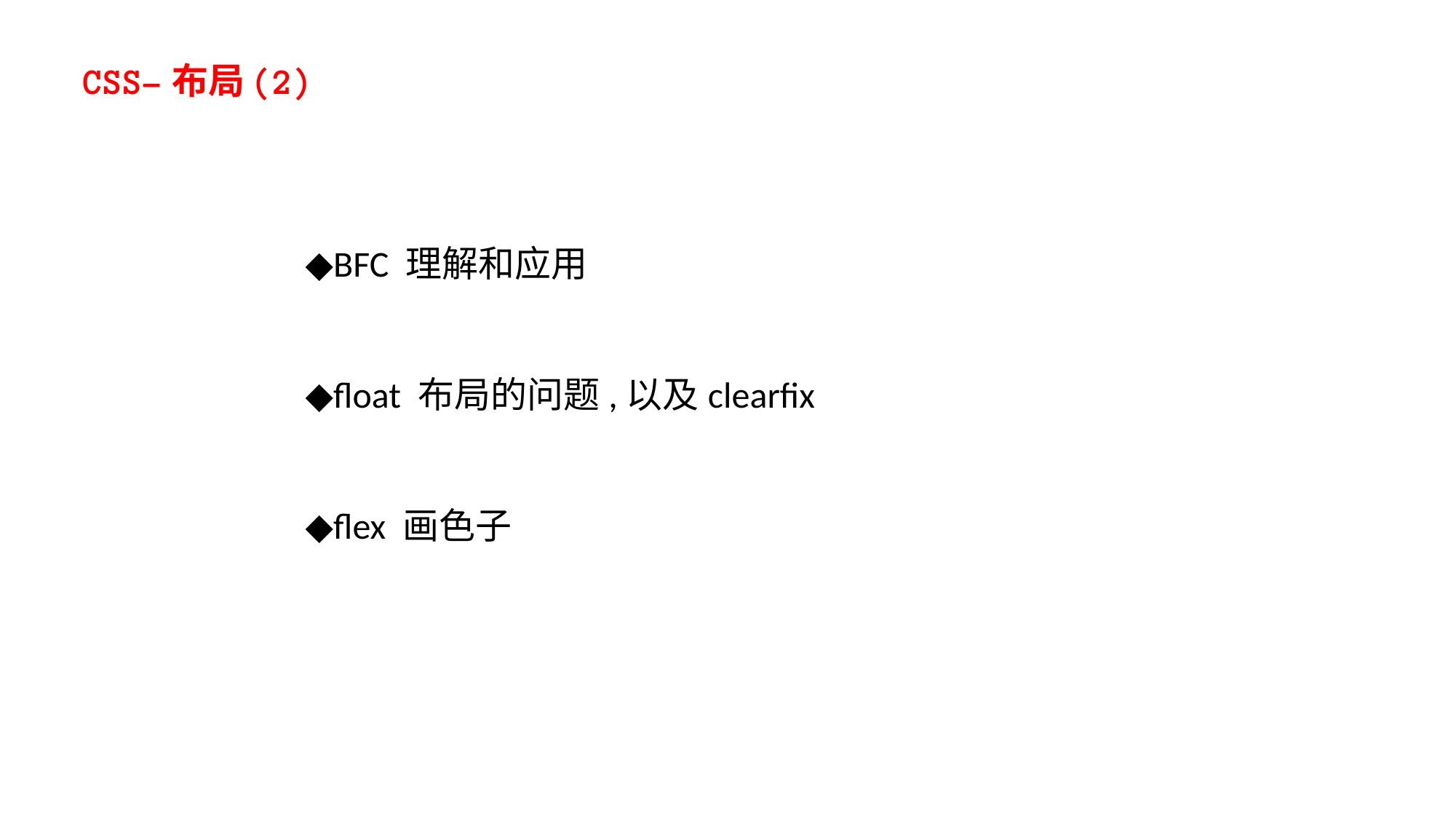

CSS-布局(2)
◆BFC 理解和应用

◆float 布局的问题,以及clearfix

◆flex 画色子